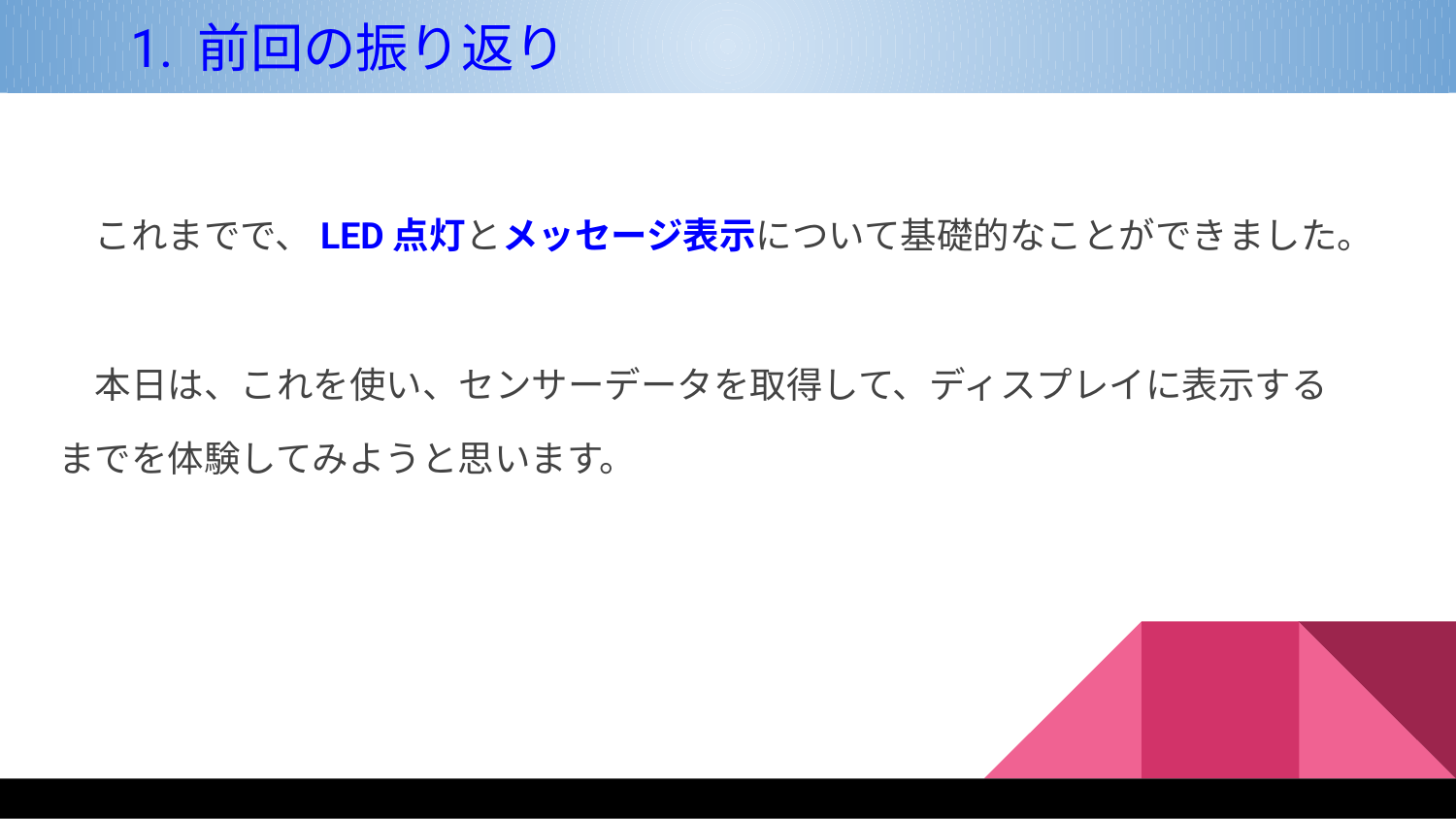

1. 前回の振り返り

　これまでで、LED点灯とメッセージ表示について基礎的なことができました。

　本日は、これを使い、センサーデータを取得して、ディスプレイに表示する
までを体験してみようと思います。